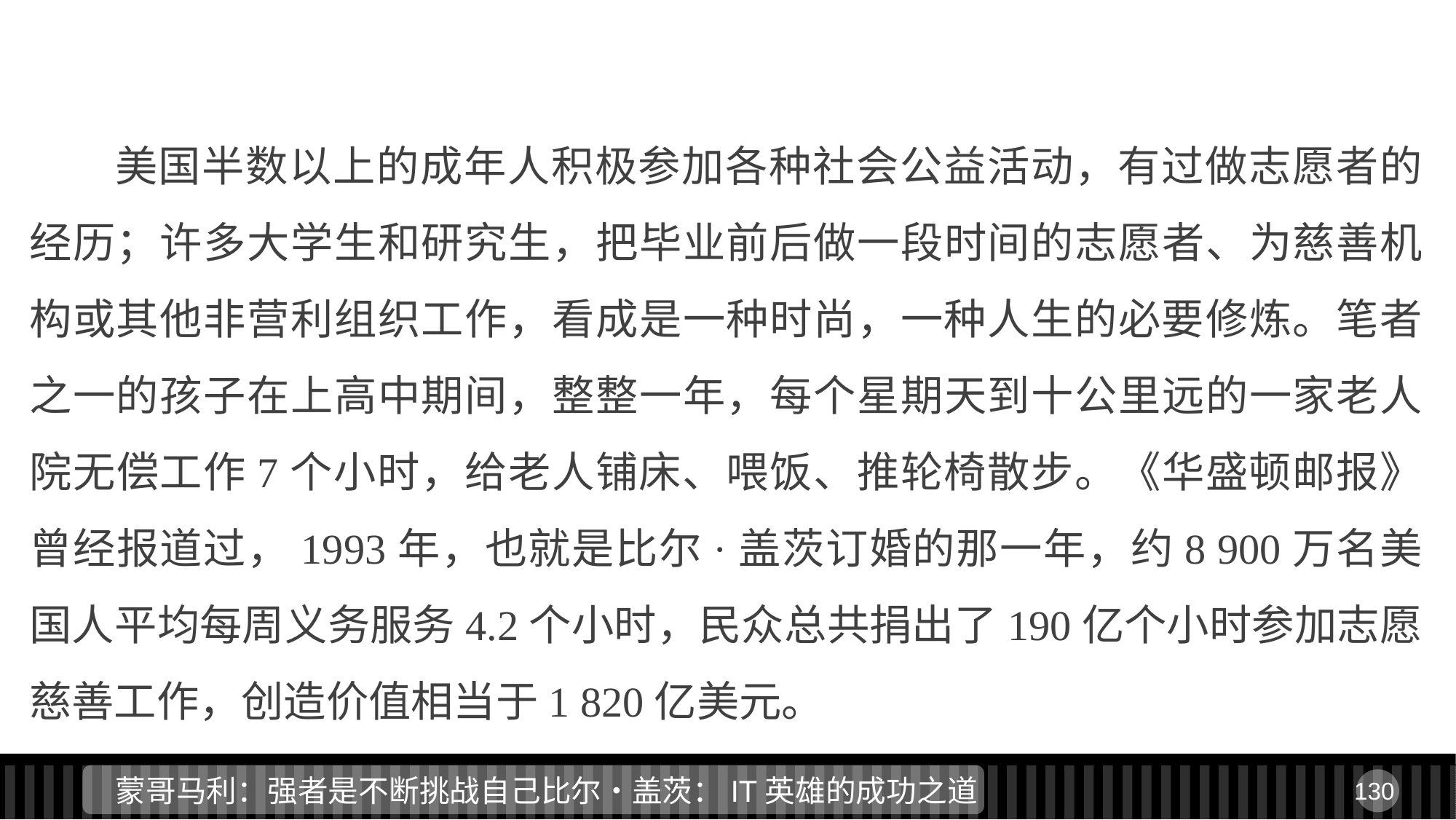

美国半数以上的成年人积极参加各种社会公益活动，有过做志愿者的经历；许多大学生和研究生，把毕业前后做一段时间的志愿者、为慈善机构或其他非营利组织工作，看成是一种时尚，一种人生的必要修炼。笔者之一的孩子在上高中期间，整整一年，每个星期天到十公里远的一家老人院无偿工作7个小时，给老人铺床、喂饭、推轮椅散步。《华盛顿邮报》曾经报道过，1993年，也就是比尔·盖茨订婚的那一年，约8 900万名美国人平均每周义务服务4.2个小时，民众总共捐出了190亿个小时参加志愿慈善工作，创造价值相当于1 820亿美元。